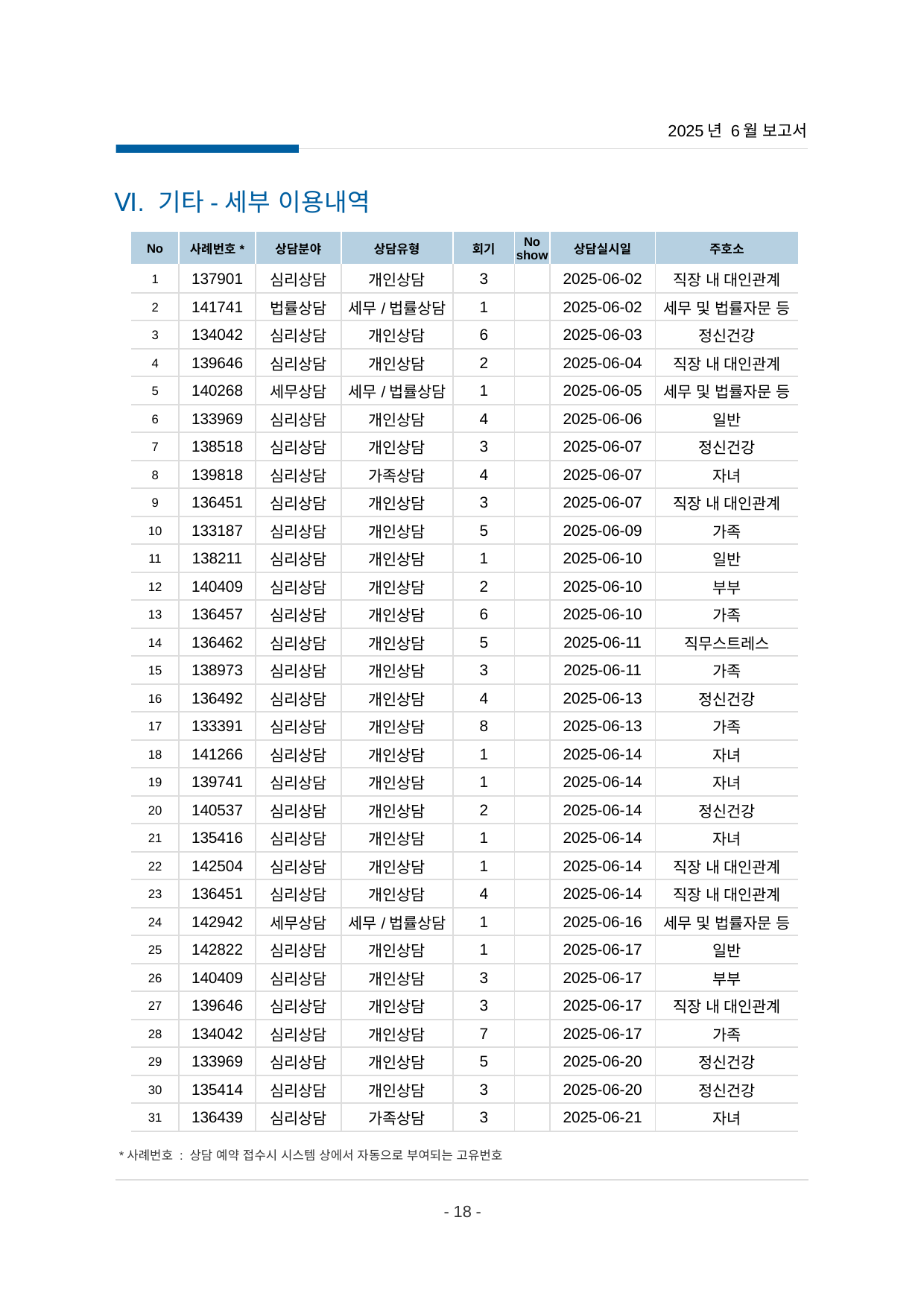

2025년 6월 보고서

Ⅵ. 기타-세부 이용내역
| No | 사례번호\* | 상담분야 | 상담유형 | 회기 | No show | 상담실시일 | 주호소 |
| --- | --- | --- | --- | --- | --- | --- | --- |
| 1 | 137901 | 심리상담 | 개인상담 | 3 |  | 2025-06-02 | 직장 내 대인관계 |
| 2 | 141741 | 법률상담 | 세무/법률상담 | 1 |  | 2025-06-02 | 세무 및 법률자문 등 |
| 3 | 134042 | 심리상담 | 개인상담 | 6 |  | 2025-06-03 | 정신건강 |
| 4 | 139646 | 심리상담 | 개인상담 | 2 |  | 2025-06-04 | 직장 내 대인관계 |
| 5 | 140268 | 세무상담 | 세무/법률상담 | 1 |  | 2025-06-05 | 세무 및 법률자문 등 |
| 6 | 133969 | 심리상담 | 개인상담 | 4 |  | 2025-06-06 | 일반 |
| 7 | 138518 | 심리상담 | 개인상담 | 3 |  | 2025-06-07 | 정신건강 |
| 8 | 139818 | 심리상담 | 가족상담 | 4 |  | 2025-06-07 | 자녀 |
| 9 | 136451 | 심리상담 | 개인상담 | 3 |  | 2025-06-07 | 직장 내 대인관계 |
| 10 | 133187 | 심리상담 | 개인상담 | 5 |  | 2025-06-09 | 가족 |
| 11 | 138211 | 심리상담 | 개인상담 | 1 |  | 2025-06-10 | 일반 |
| 12 | 140409 | 심리상담 | 개인상담 | 2 |  | 2025-06-10 | 부부 |
| 13 | 136457 | 심리상담 | 개인상담 | 6 |  | 2025-06-10 | 가족 |
| 14 | 136462 | 심리상담 | 개인상담 | 5 |  | 2025-06-11 | 직무스트레스 |
| 15 | 138973 | 심리상담 | 개인상담 | 3 |  | 2025-06-11 | 가족 |
| 16 | 136492 | 심리상담 | 개인상담 | 4 |  | 2025-06-13 | 정신건강 |
| 17 | 133391 | 심리상담 | 개인상담 | 8 |  | 2025-06-13 | 가족 |
| 18 | 141266 | 심리상담 | 개인상담 | 1 |  | 2025-06-14 | 자녀 |
| 19 | 139741 | 심리상담 | 개인상담 | 1 |  | 2025-06-14 | 자녀 |
| 20 | 140537 | 심리상담 | 개인상담 | 2 |  | 2025-06-14 | 정신건강 |
| 21 | 135416 | 심리상담 | 개인상담 | 1 |  | 2025-06-14 | 자녀 |
| 22 | 142504 | 심리상담 | 개인상담 | 1 |  | 2025-06-14 | 직장 내 대인관계 |
| 23 | 136451 | 심리상담 | 개인상담 | 4 |  | 2025-06-14 | 직장 내 대인관계 |
| 24 | 142942 | 세무상담 | 세무/법률상담 | 1 |  | 2025-06-16 | 세무 및 법률자문 등 |
| 25 | 142822 | 심리상담 | 개인상담 | 1 |  | 2025-06-17 | 일반 |
| 26 | 140409 | 심리상담 | 개인상담 | 3 |  | 2025-06-17 | 부부 |
| 27 | 139646 | 심리상담 | 개인상담 | 3 |  | 2025-06-17 | 직장 내 대인관계 |
| 28 | 134042 | 심리상담 | 개인상담 | 7 |  | 2025-06-17 | 가족 |
| 29 | 133969 | 심리상담 | 개인상담 | 5 |  | 2025-06-20 | 정신건강 |
| 30 | 135414 | 심리상담 | 개인상담 | 3 |  | 2025-06-20 | 정신건강 |
| 31 | 136439 | 심리상담 | 가족상담 | 3 |  | 2025-06-21 | 자녀 |
*사례번호 : 상담 예약 접수시 시스템 상에서 자동으로 부여되는 고유번호

- 18 -